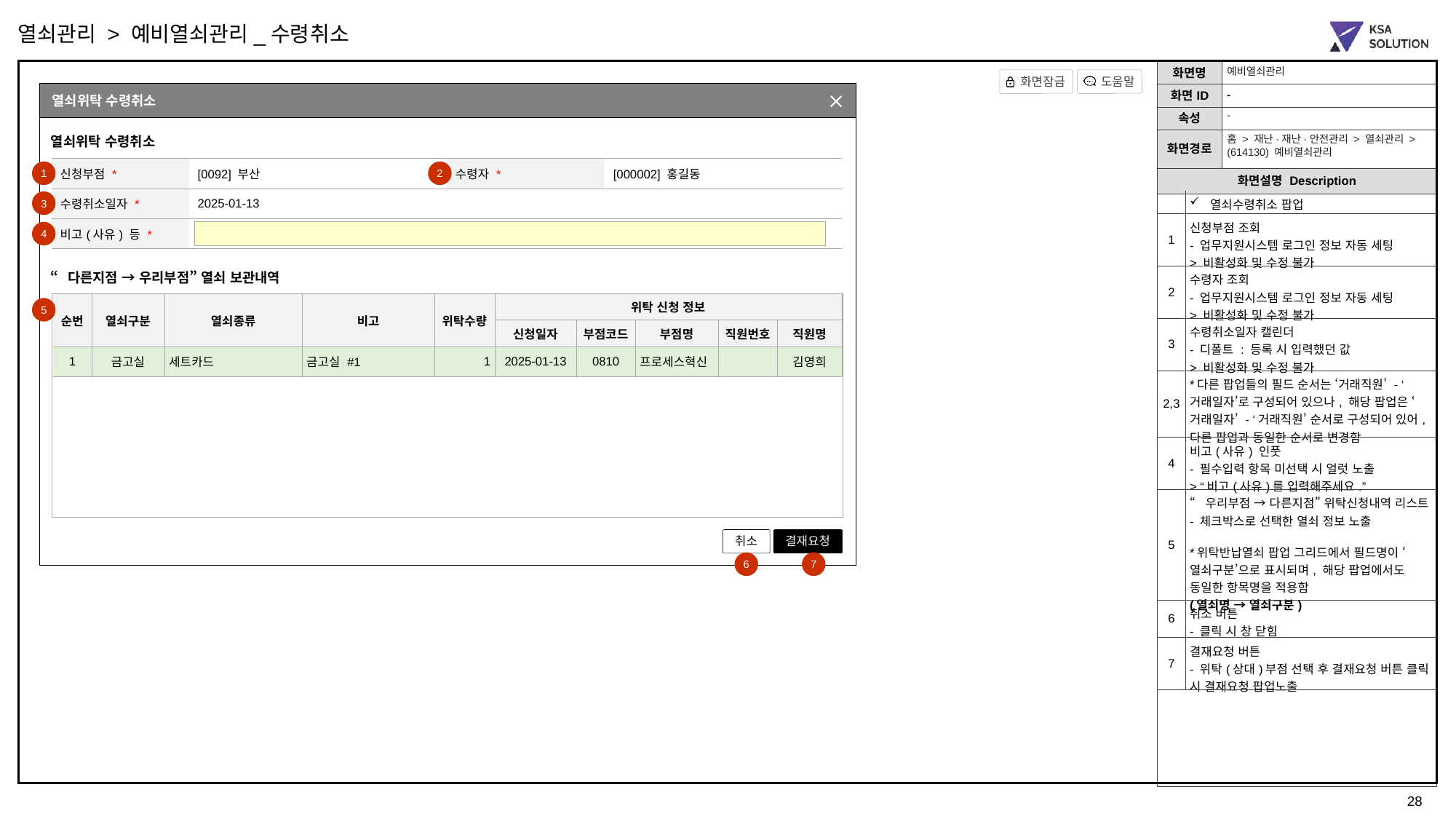

열쇠관리 > 예비열쇠관리_수령취소
예비열쇠관리
-

열쇠위탁 수령취소

부점조회 팝업(팀 포함)
-
홈 > 재난·재난·안전관리 > 열쇠관리 > (614130) 예비열쇠관리
열쇠위탁 수령취소
| 신청부점 \* | [0092] 부산 | 수령자 \* | [000002] 홍길동 |
| --- | --- | --- | --- |
| 수령취소일자 \* | 2025-01-13 |  |  |
| 비고(사유) 등 \* |  |  |  |
1
2
|  | 열쇠수령취소 팝업 |
| --- | --- |
| 1 | 신청부점 조회 - 업무지원시스템 로그인 정보 자동 세팅 > 비활성화 및 수정 불가 |
| 2 | 수령자 조회 - 업무지원시스템 로그인 정보 자동 세팅 > 비활성화 및 수정 불가 |
| 3 | 수령취소일자 캘린더 - 디폴트 : 등록 시 입력했던 값 > 비활성화 및 수정 불가 |
| 2,3 | \*다른 팝업들의 필드 순서는 ‘거래직원’ - ‘거래일자’로 구성되어 있으나, 해당 팝업은 ‘거래일자’ - ‘거래직원’ 순서로 구성되어 있어, 다른 팝업과 동일한 순서로 변경함 |
| 4 | 비고(사유) 인풋 - 필수입력 항목 미선택 시 얼럿 노출 > “비고(사유)를 입력해주세요.” |
| 5 | “우리부점 → 다른지점” 위탁신청내역 리스트 - 체크박스로 선택한 열쇠 정보 노출 \*위탁반납열쇠 팝업 그리드에서 필드명이 ‘열쇠구분’으로 표시되며, 해당 팝업에서도 동일한 항목명을 적용함 (열쇠명 → 열쇠구분) |
| 6 | 취소 버튼 - 클릭 시 창 닫힘 |
| 7 | 결재요청 버튼 - 위탁(상대)부점 선택 후 결재요청 버튼 클릭 시 결재요청 팝업노출 |
3

4
“다른지점 → 우리부점” 열쇠 보관내역

| 순번 | 열쇠구분 | 열쇠종류 | 비고 | 위탁수량 | 위탁 신청 정보 |  |  |  |  |
| --- | --- | --- | --- | --- | --- | --- | --- | --- | --- |
|  |  |  |  |  | 신청일자 | 부점코드 | 부점명 | 직원번호 | 직원명 |
| 1 | 금고실 | 세트카드 | 금고실 #1 | 1 | 2025-01-13 | 0810 | 프로세스혁신 |  | 김영희 |
5
취소
결재요청
6
7